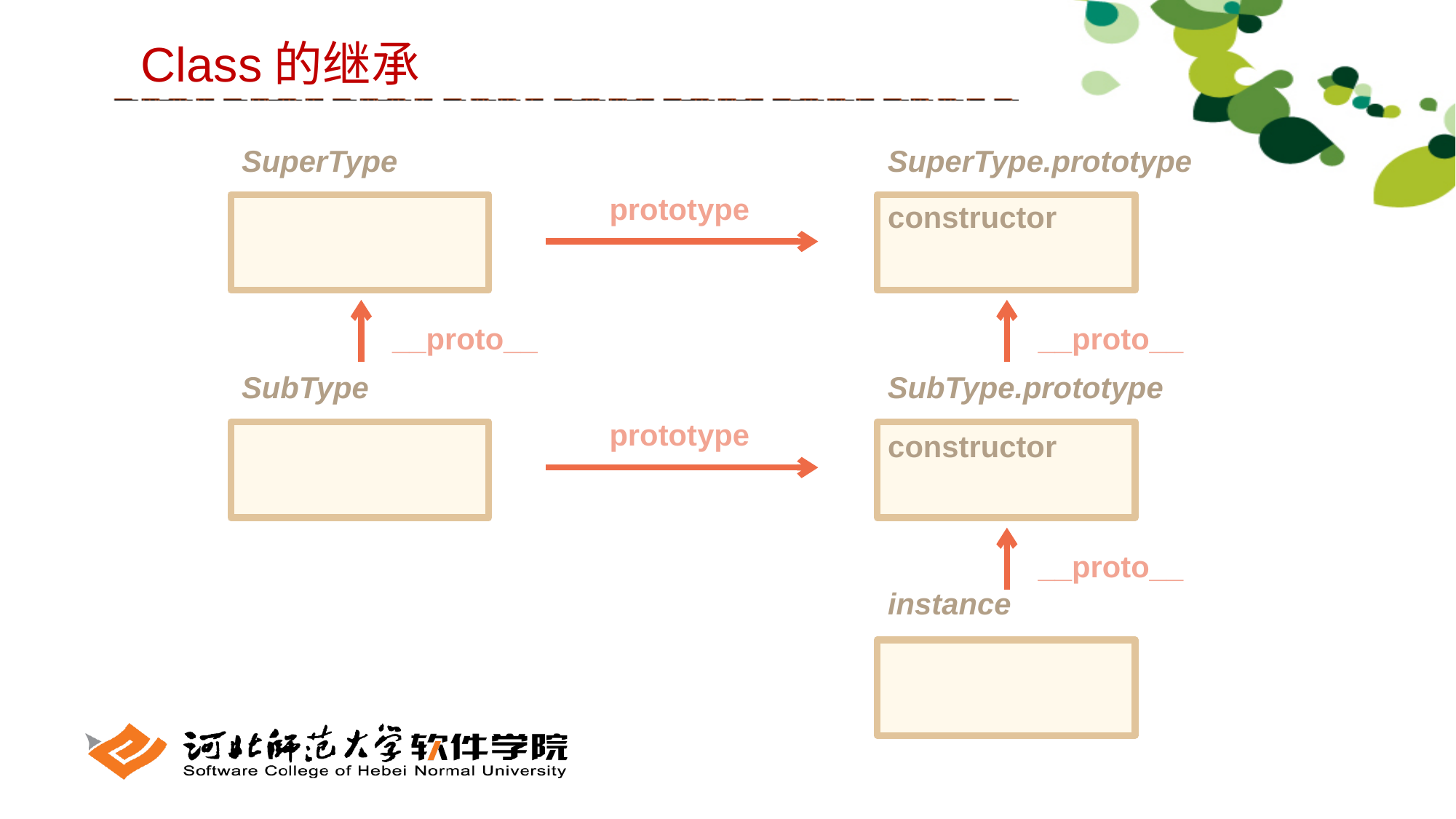

Class的继承
SuperType
SuperType.prototype
prototype
constructor

__proto__
__proto__
SubType
SubType.prototype
prototype

constructor
__proto__
instance